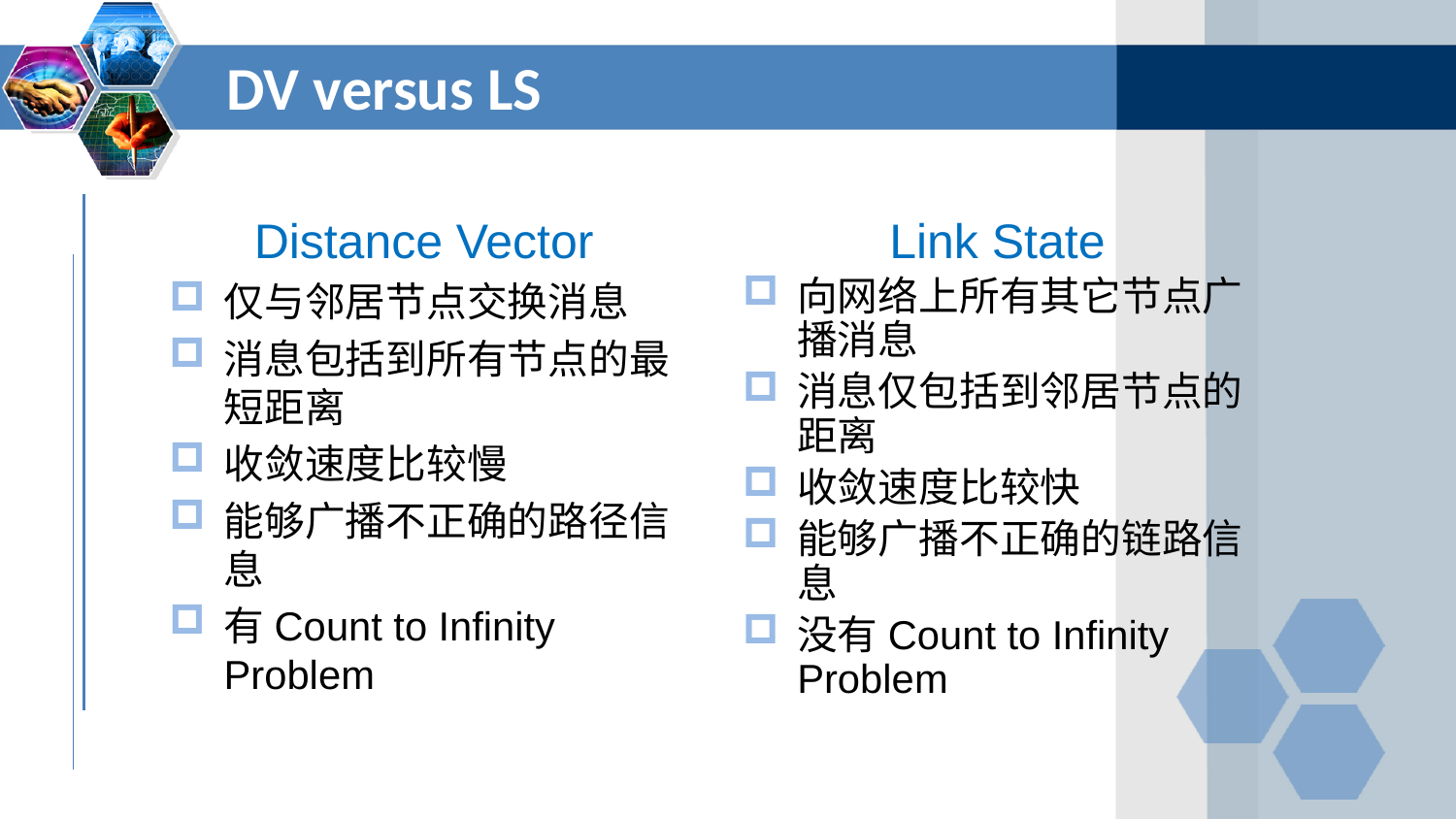

DV versus LS
Link State
向网络上所有其它节点广播消息
消息仅包括到邻居节点的距离
收敛速度比较快
能够广播不正确的链路信息
没有Count to Infinity Problem

Distance Vector
仅与邻居节点交换消息
消息包括到所有节点的最短距离
收敛速度比较慢
能够广播不正确的路径信息
有Count to Infinity Problem